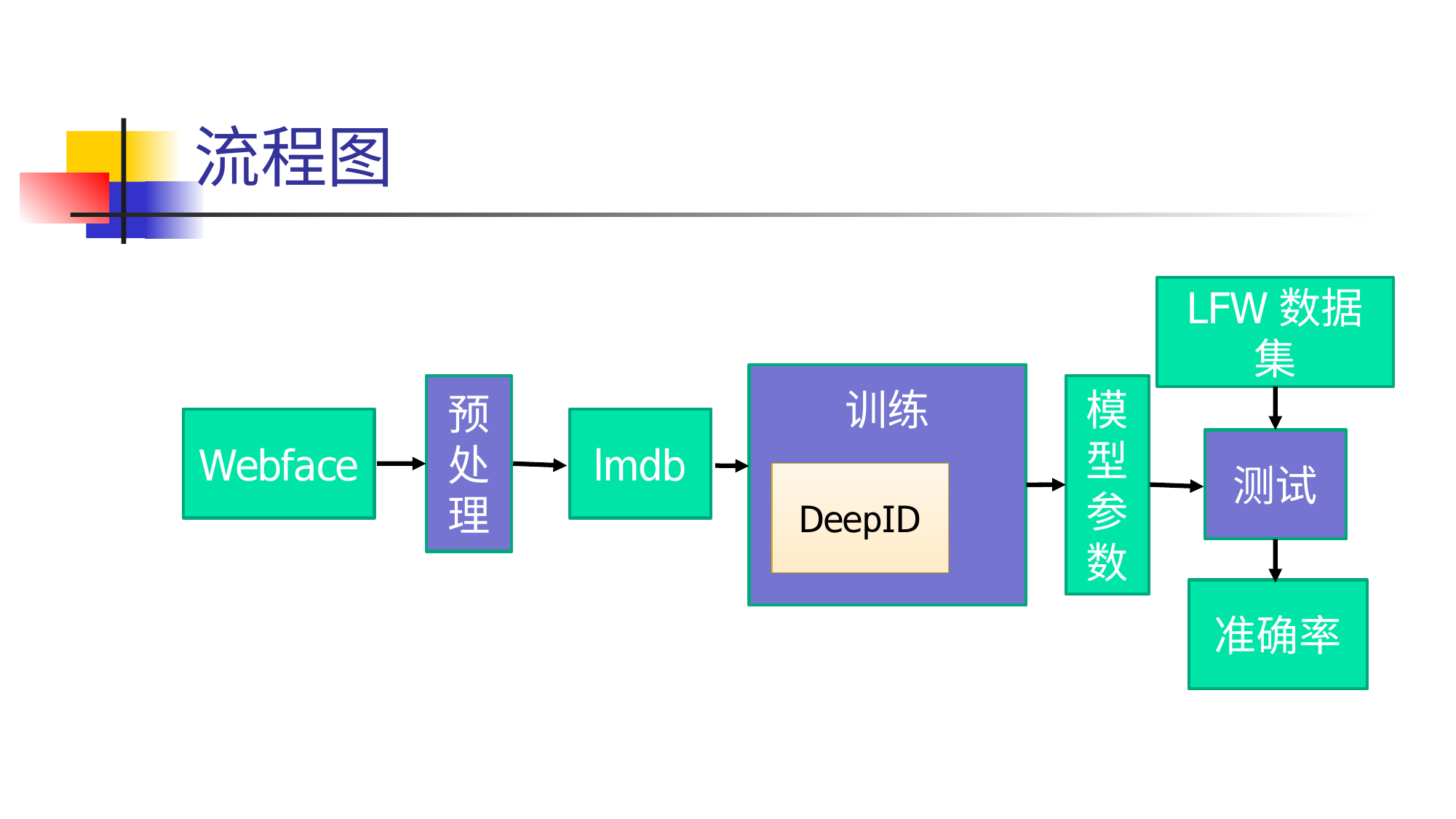

流程图

LFW数据集
训练

预处理
模型参数

Webface
lmdb
测试

DeepID

准确率